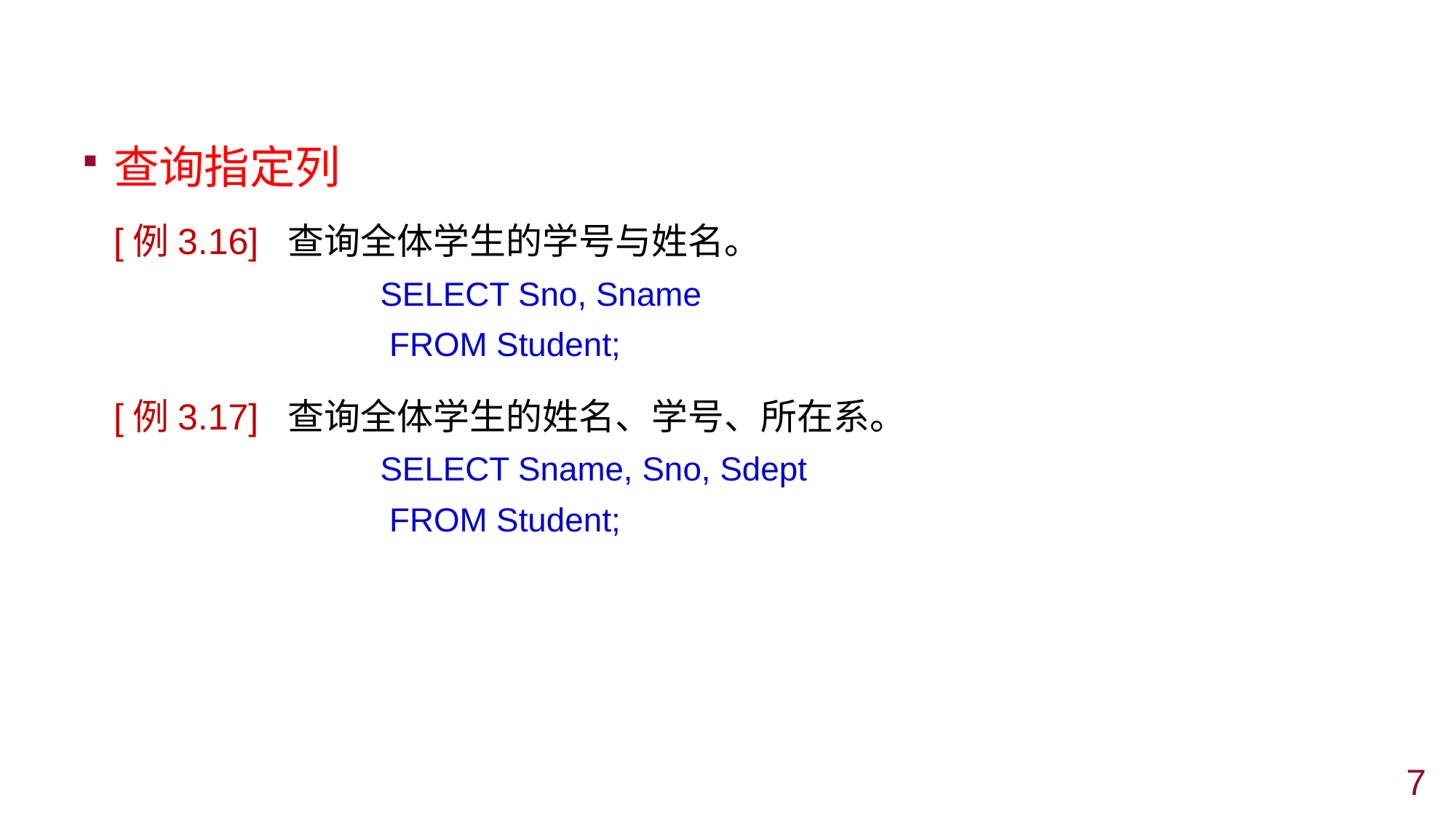

#
查询指定列

	[例3.16]  查询全体学生的学号与姓名。
		          SELECT Sno, Sname
		           FROM Student;

	[例3.17]  查询全体学生的姓名、学号、所在系。
		          SELECT Sname, Sno, Sdept
		           FROM Student;
7